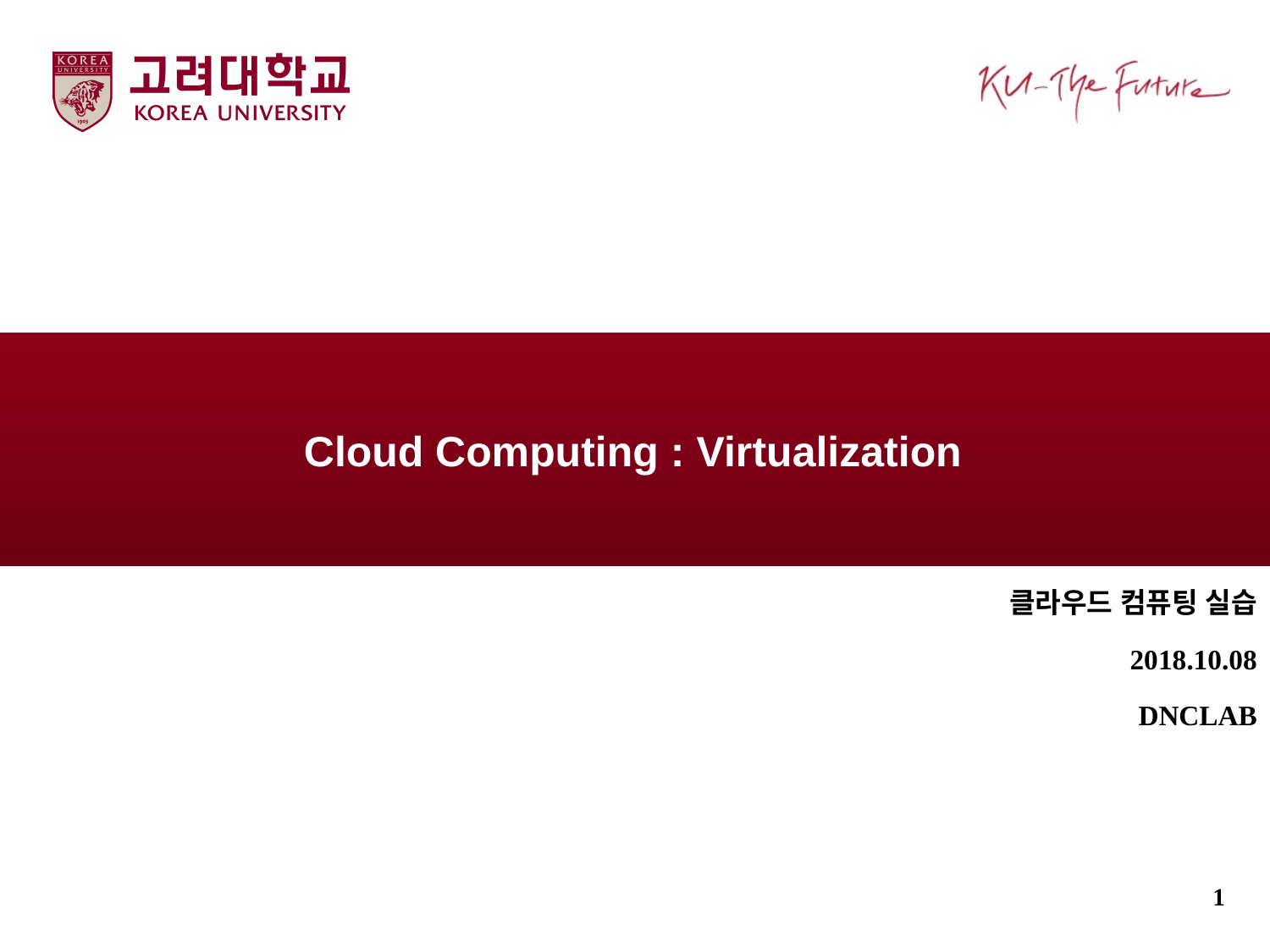

# Cloud Computing : Virtualization
클라우드 컴퓨팅 실습
	2018.10.08
DNCLAB
1